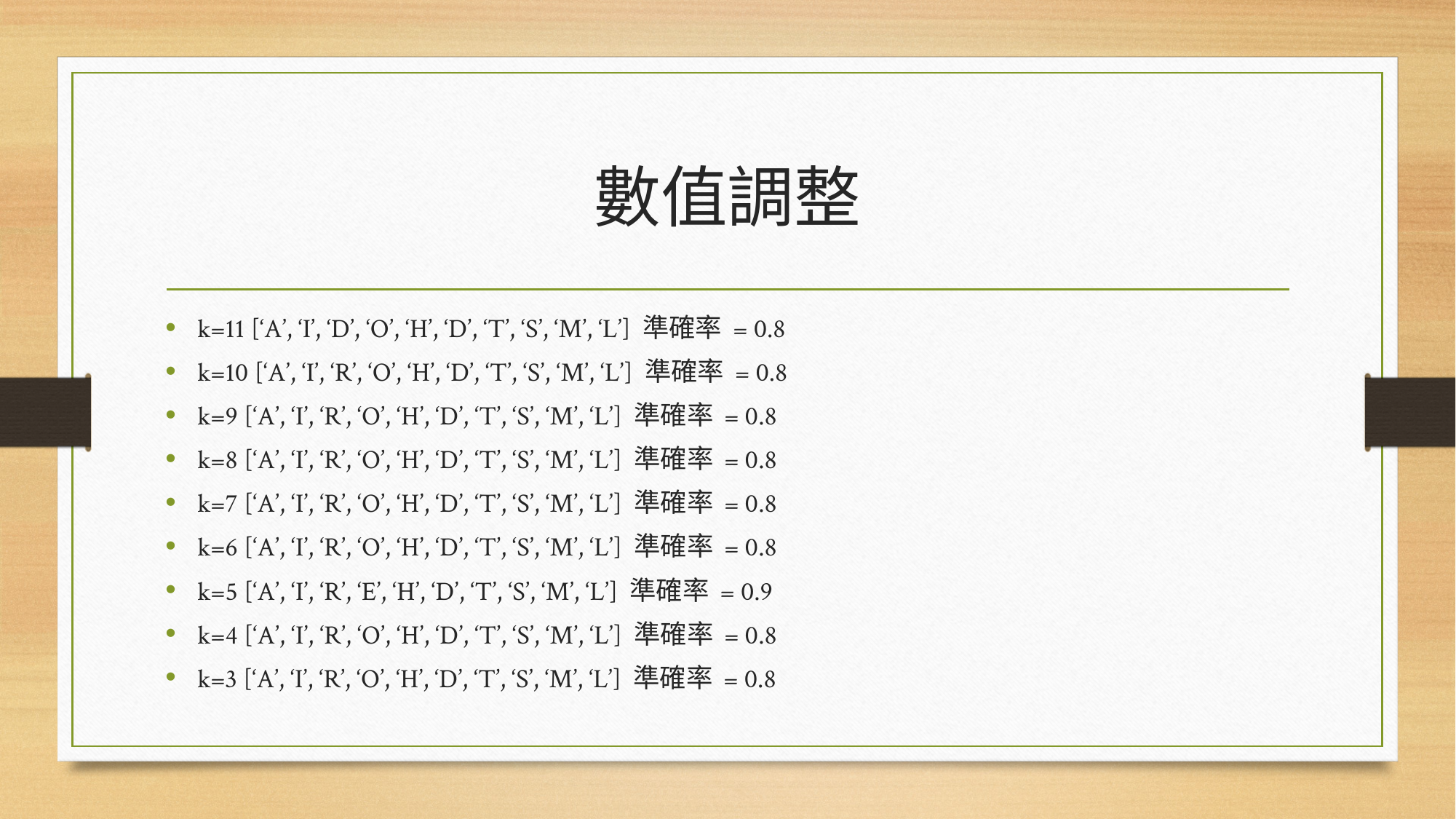

# 數值調整
k=11 [‘A’, ‘I’, ‘D’, ‘O’, ‘H’, ‘D’, ‘T’, ‘S’, ‘M’, ‘L’] 準確率 = 0.8
k=10 [‘A’, ‘I’, ‘R’, ‘O’, ‘H’, ‘D’, ‘T’, ‘S’, ‘M’, ‘L’] 準確率 = 0.8
k=9 [‘A’, ‘I’, ‘R’, ‘O’, ‘H’, ‘D’, ‘T’, ‘S’, ‘M’, ‘L’] 準確率 = 0.8
k=8 [‘A’, ‘I’, ‘R’, ‘O’, ‘H’, ‘D’, ‘T’, ‘S’, ‘M’, ‘L’] 準確率 = 0.8
k=7 [‘A’, ‘I’, ‘R’, ‘O’, ‘H’, ‘D’, ‘T’, ‘S’, ‘M’, ‘L’] 準確率 = 0.8
k=6 [‘A’, ‘I’, ‘R’, ‘O’, ‘H’, ‘D’, ‘T’, ‘S’, ‘M’, ‘L’] 準確率 = 0.8
k=5 [‘A’, ‘I’, ‘R’, ‘E’, ‘H’, ‘D’, ‘T’, ‘S’, ‘M’, ‘L’] 準確率 = 0.9
k=4 [‘A’, ‘I’, ‘R’, ‘O’, ‘H’, ‘D’, ‘T’, ‘S’, ‘M’, ‘L’] 準確率 = 0.8
k=3 [‘A’, ‘I’, ‘R’, ‘O’, ‘H’, ‘D’, ‘T’, ‘S’, ‘M’, ‘L’] 準確率 = 0.8